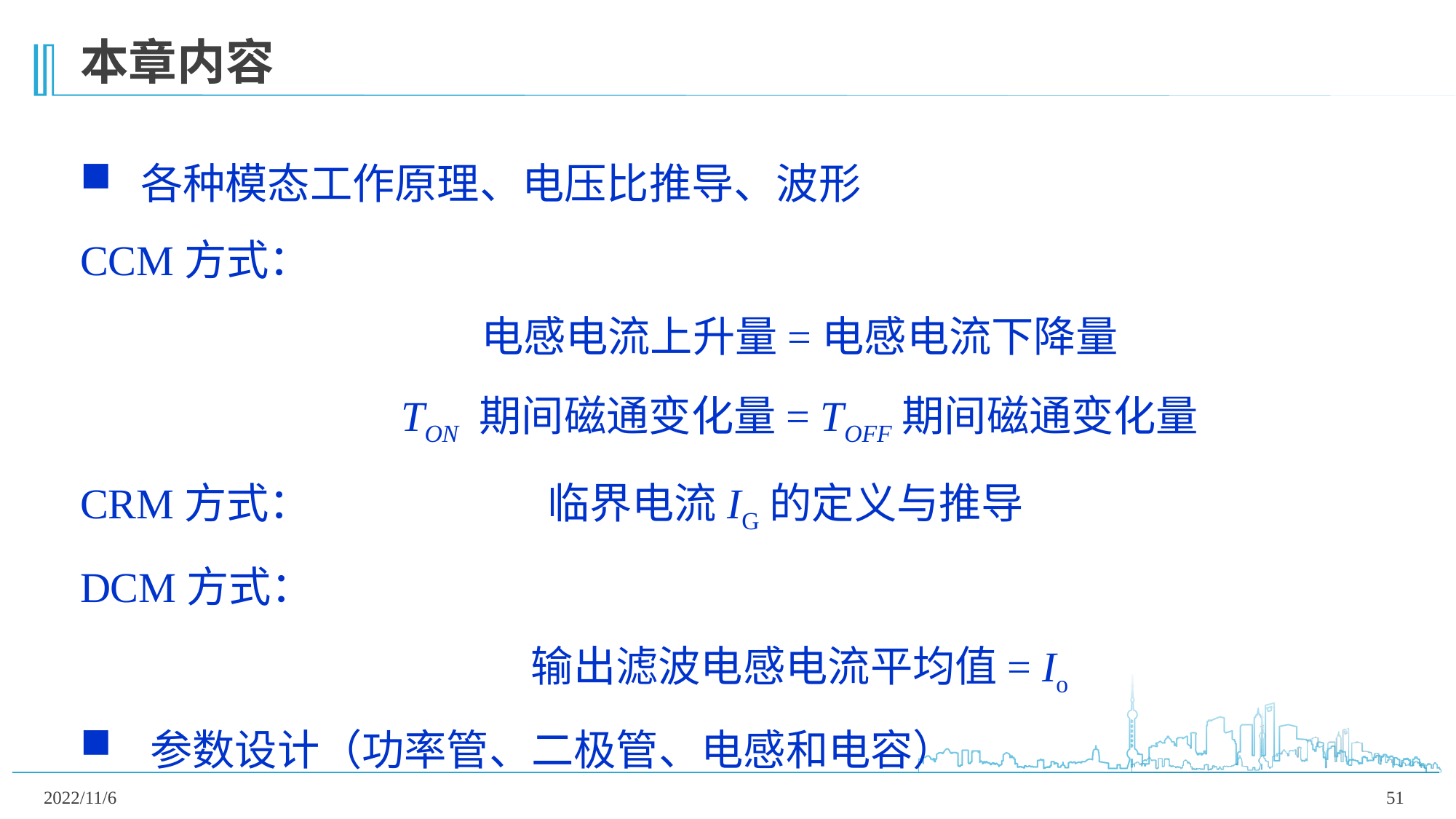

本章内容
 各种模态工作原理、电压比推导、波形
CCM方式：
电感电流上升量=电感电流下降量
TON 期间磁通变化量= TOFF期间磁通变化量
CRM方式：                         临界电流IG的定义与推导
DCM方式：
输出滤波电感电流平均值= Io
  参数设计（功率管、二极管、电感和电容）